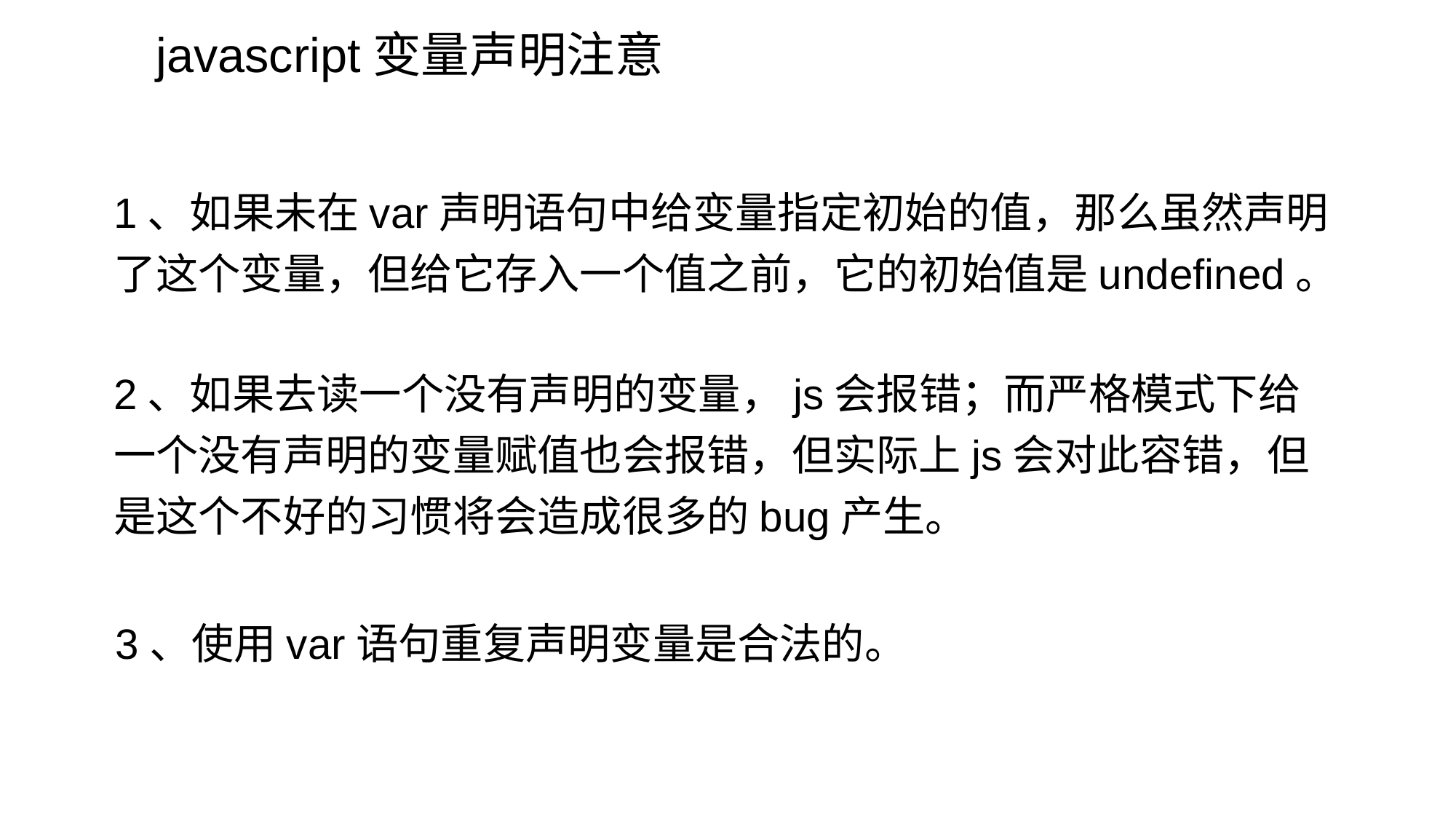

javascript变量声明注意
1、如果未在var声明语句中给变量指定初始的值，那么虽然声明了这个变量，但给它存入一个值之前，它的初始值是undefined。
2、如果去读一个没有声明的变量，js会报错；而严格模式下给一个没有声明的变量赋值也会报错，但实际上js会对此容错，但是这个不好的习惯将会造成很多的bug产生。
3、使用var语句重复声明变量是合法的。